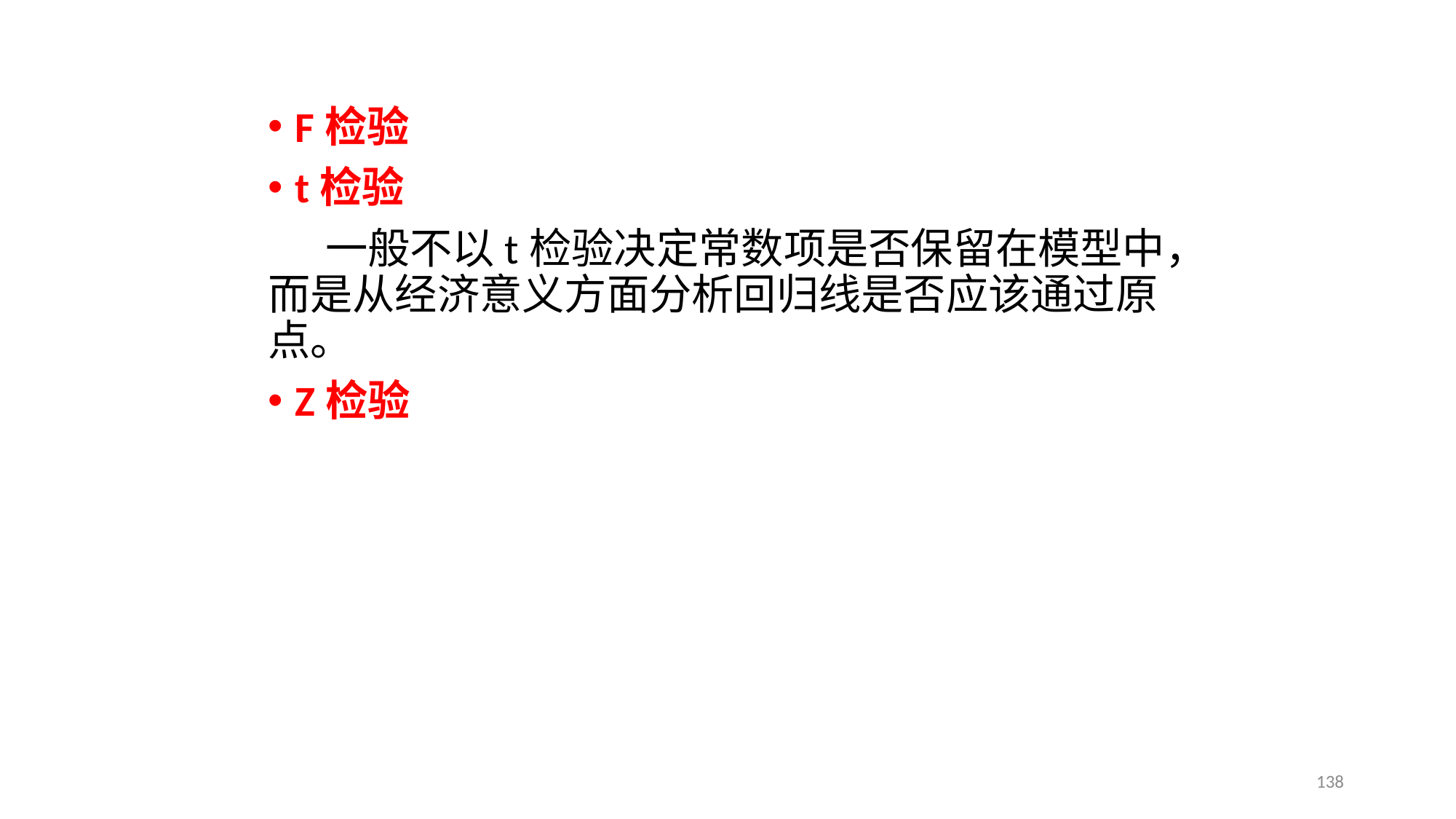

F检验
t检验
     一般不以t检验决定常数项是否保留在模型中，而是从经济意义方面分析回归线是否应该通过原点。
Z检验

138